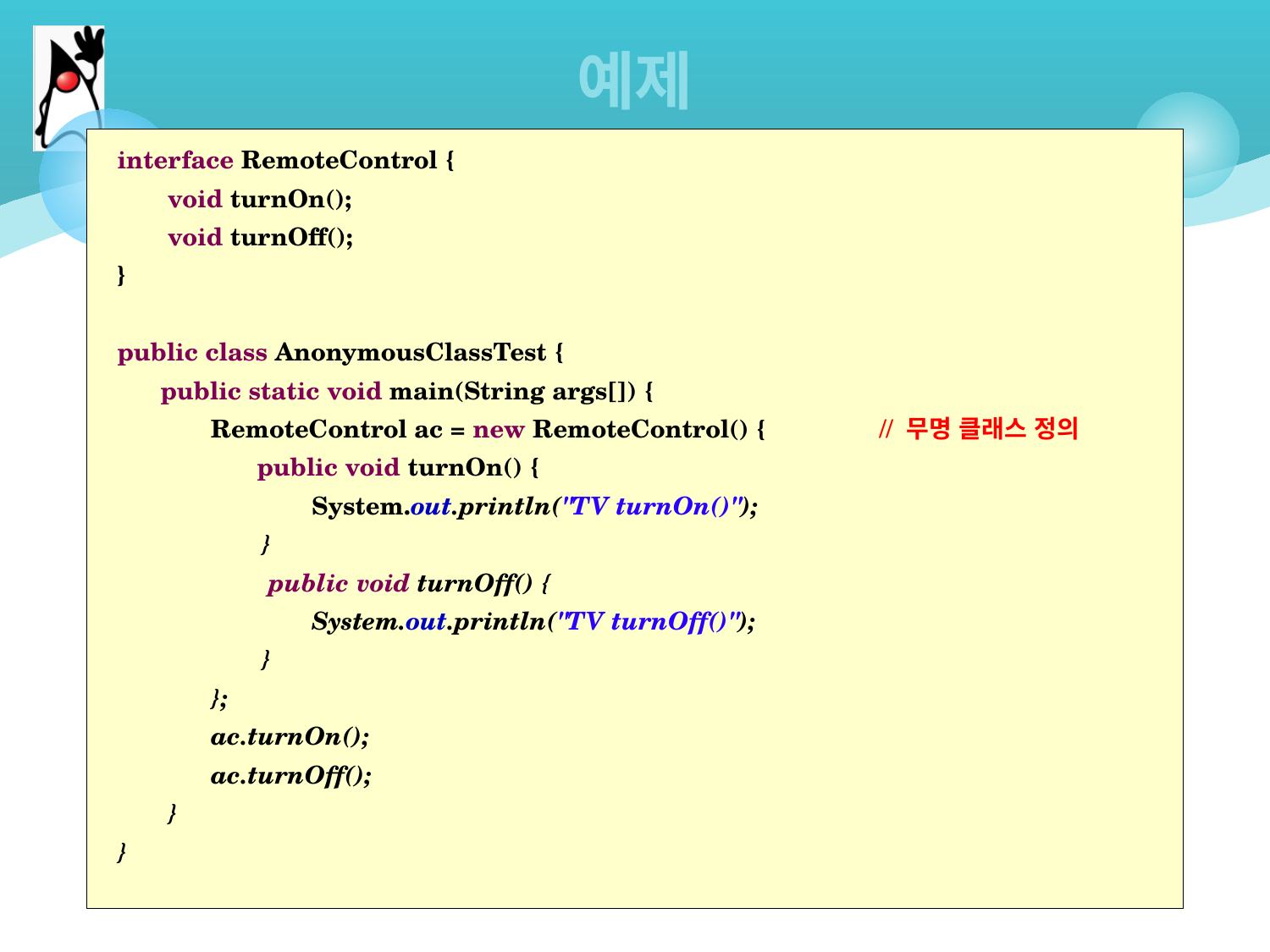

# 예제
interface RemoteControl {
       void turnOn();
       void turnOff();
}

public class AnonymousClassTest {
      public static void main(String args[]) {
             RemoteControl ac = new RemoteControl() {	// 무명 클래스 정의
                    public void turnOn() {
                           System.out.println("TV turnOn()");
                    }
                     public void turnOff() {
                           System.out.println("TV turnOff()");
                    }
             };
             ac.turnOn();
             ac.turnOff();
       }
}